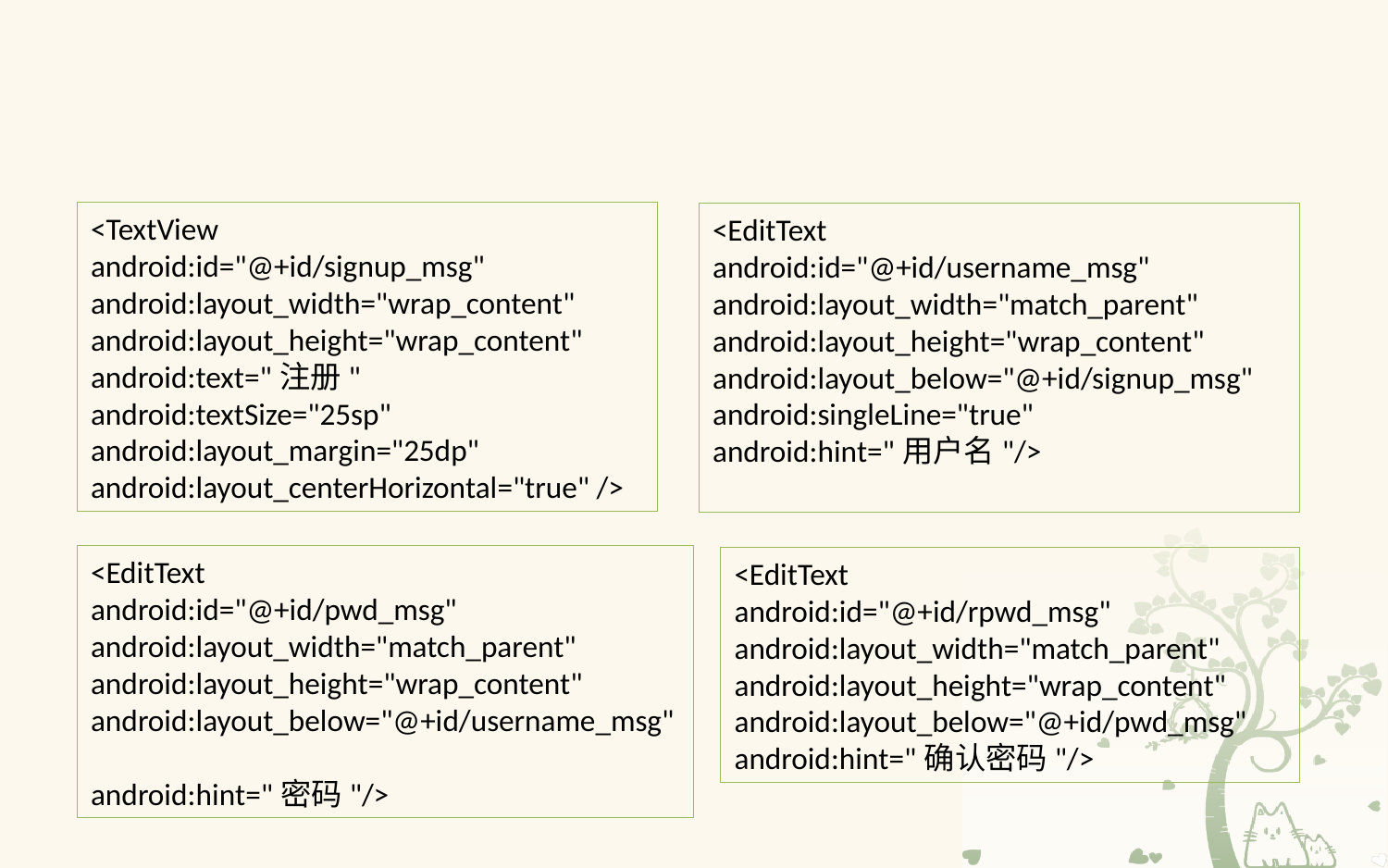

实现步骤：
（1）创建新项目。
（2）添加用户名和密码：首先放置标题、用户名、密码和确认密码，其中标题居中显示。这里都使用了android:layout_below属性。
<TextView
android:id="@+id/signup_msg"
android:layout_width="wrap_content"
android:layout_height="wrap_content"
android:text="注册"
android:textSize="25sp"
android:layout_margin="25dp"
android:layout_centerHorizontal="true" />
<EditText
android:id="@+id/username_msg"
android:layout_width="match_parent"    android:layout_height="wrap_content"
android:layout_below="@+id/signup_msg"
android:singleLine="true"
android:hint="用户名"/>

<EditText
android:id="@+id/pwd_msg"
android:layout_width="match_parent"    android:layout_height="wrap_content"    android:layout_below="@+id/username_msg"
android:hint="密码"/>
<EditText
android:id="@+id/rpwd_msg"
android:layout_width="match_parent"    android:layout_height="wrap_content"
android:layout_below="@+id/pwd_msg"
android:hint="确认密码"/>